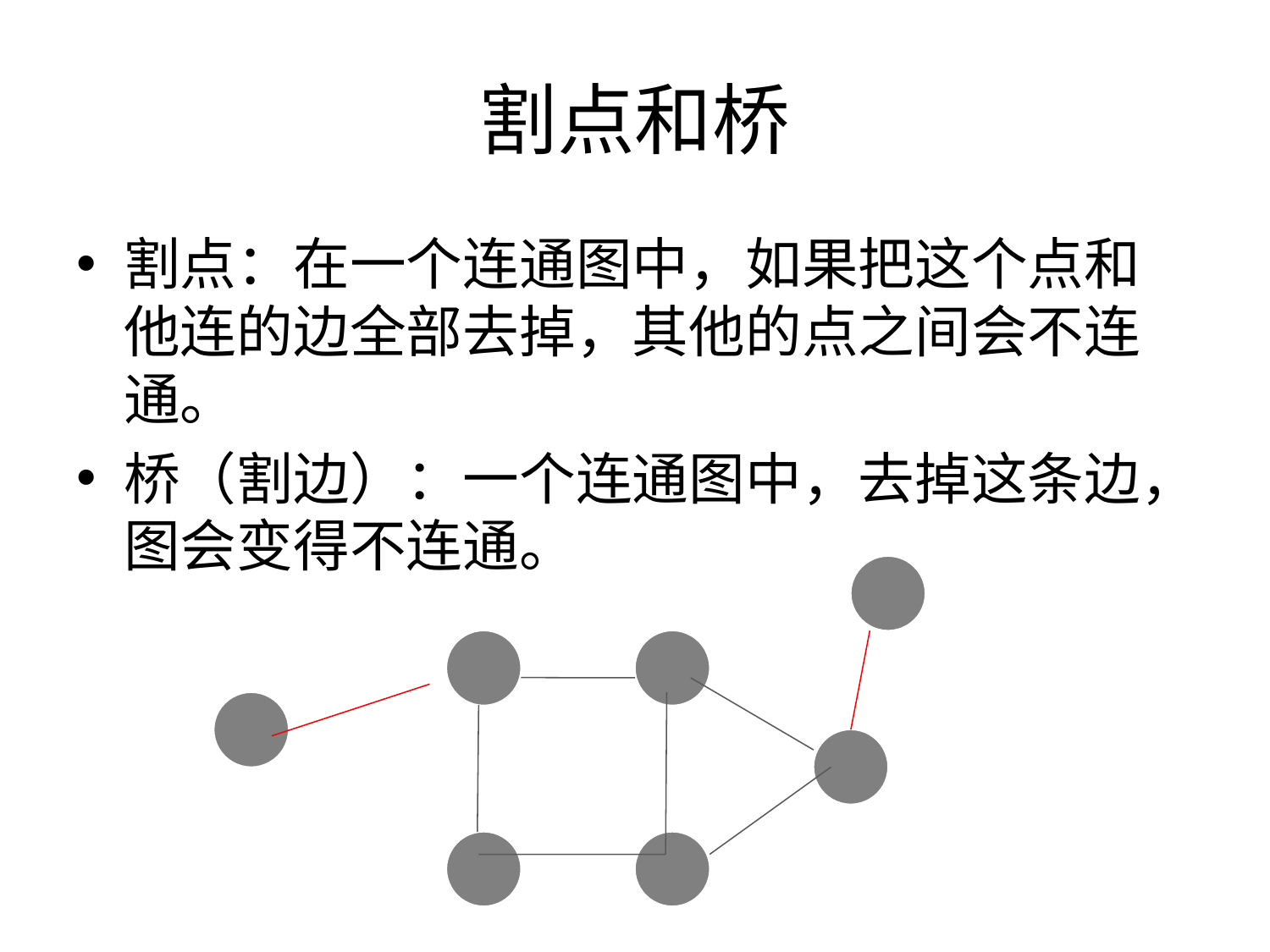

# 割点和桥
割点：在一个连通图中，如果把这个点和他连的边全部去掉，其他的点之间会不连通。
桥（割边）：一个连通图中，去掉这条边，图会变得不连通。